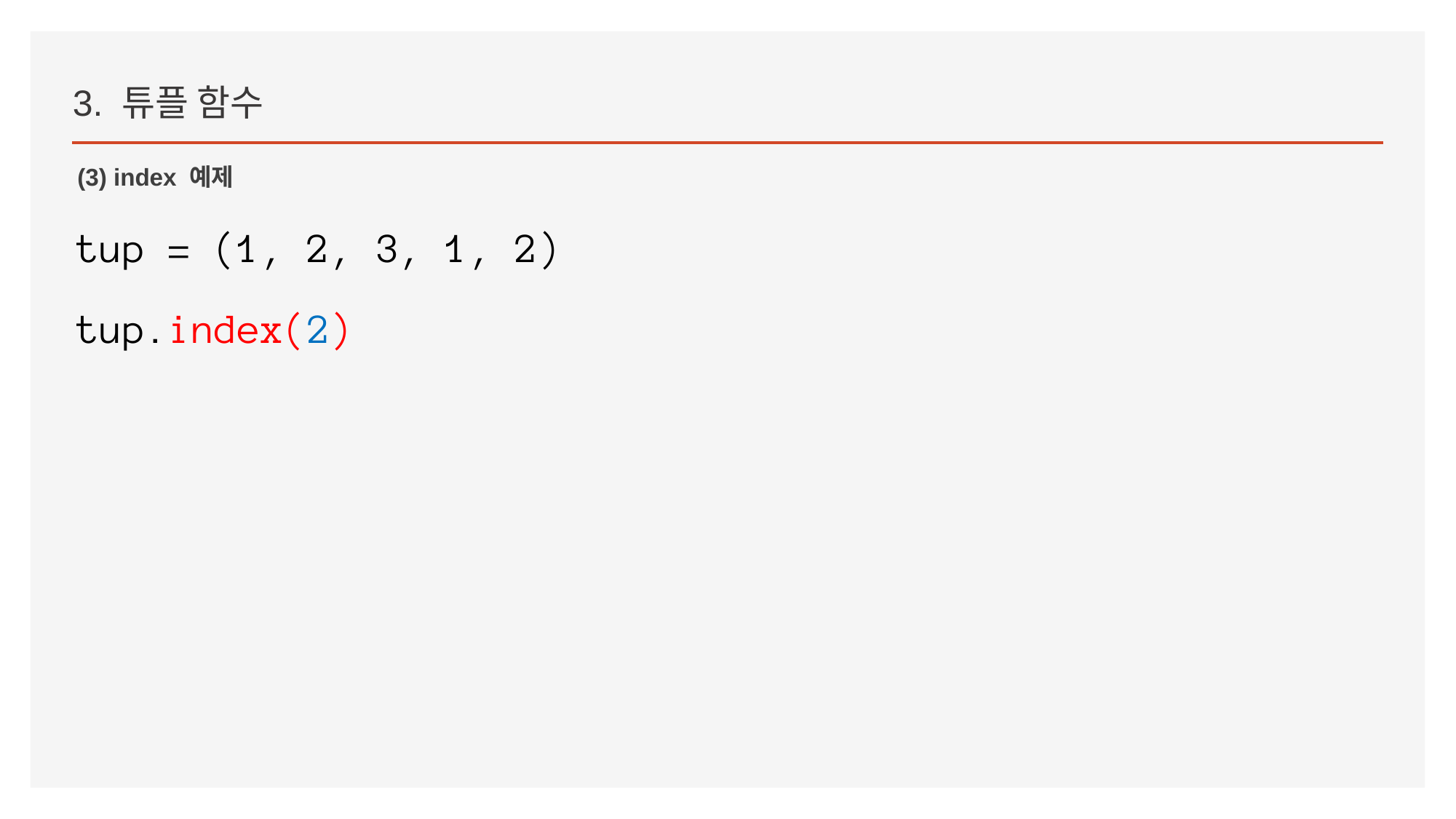

3. 튜플 함수
(3) index 예제
tup = (1, 2, 3, 1, 2)
tup.index(2)